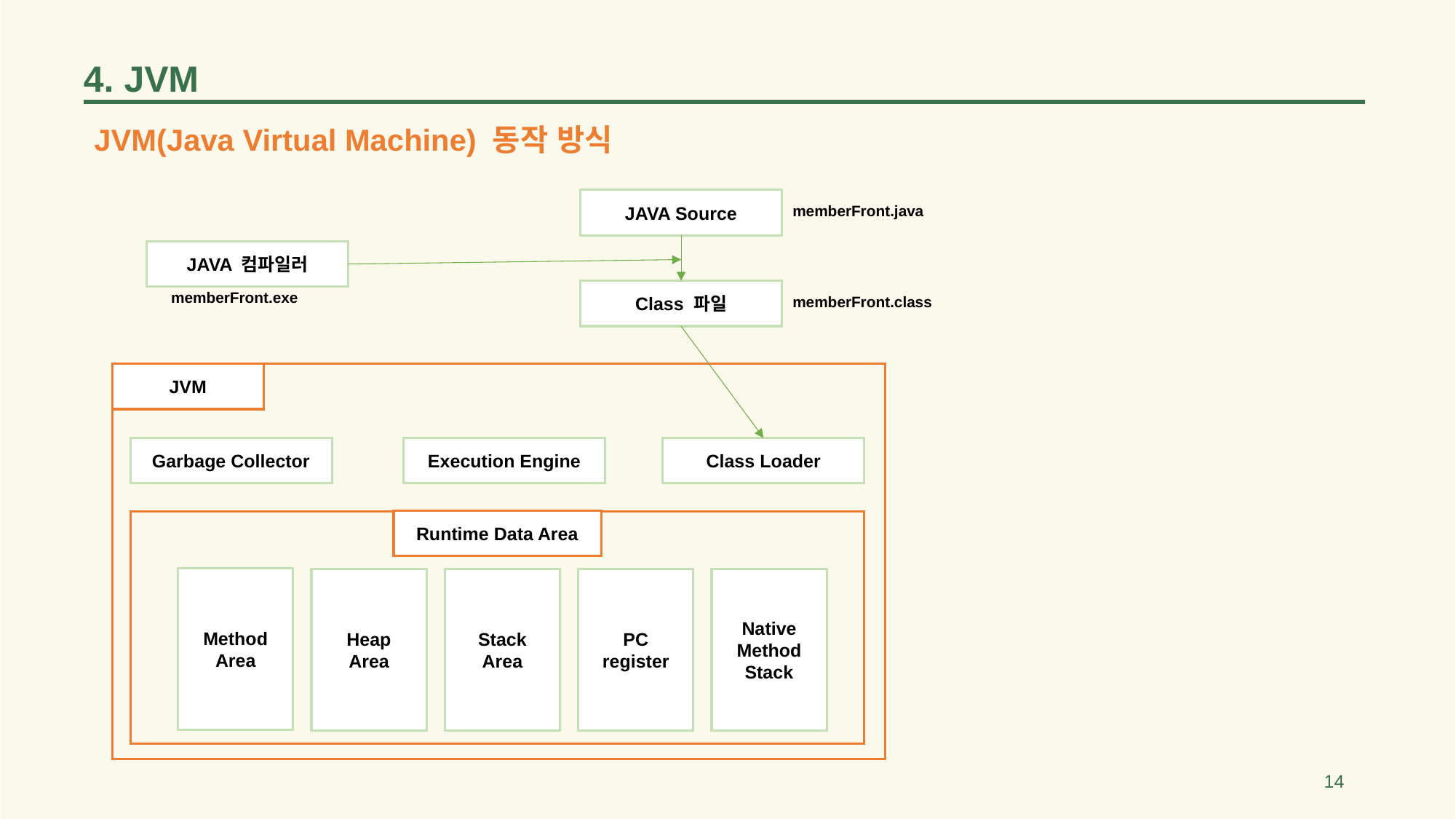

4. JVM
JVM(Java Virtual Machine) 동작 방식
JAVA Source
memberFront.java
JAVA 컴파일러
Class 파일
memberFront.exe
memberFront.class

JVM
Garbage Collector
Execution Engine
Class Loader
Runtime Data Area

Method Area
Heap
Area
Stack
Area
PC
register
Native
Method
Stack
14